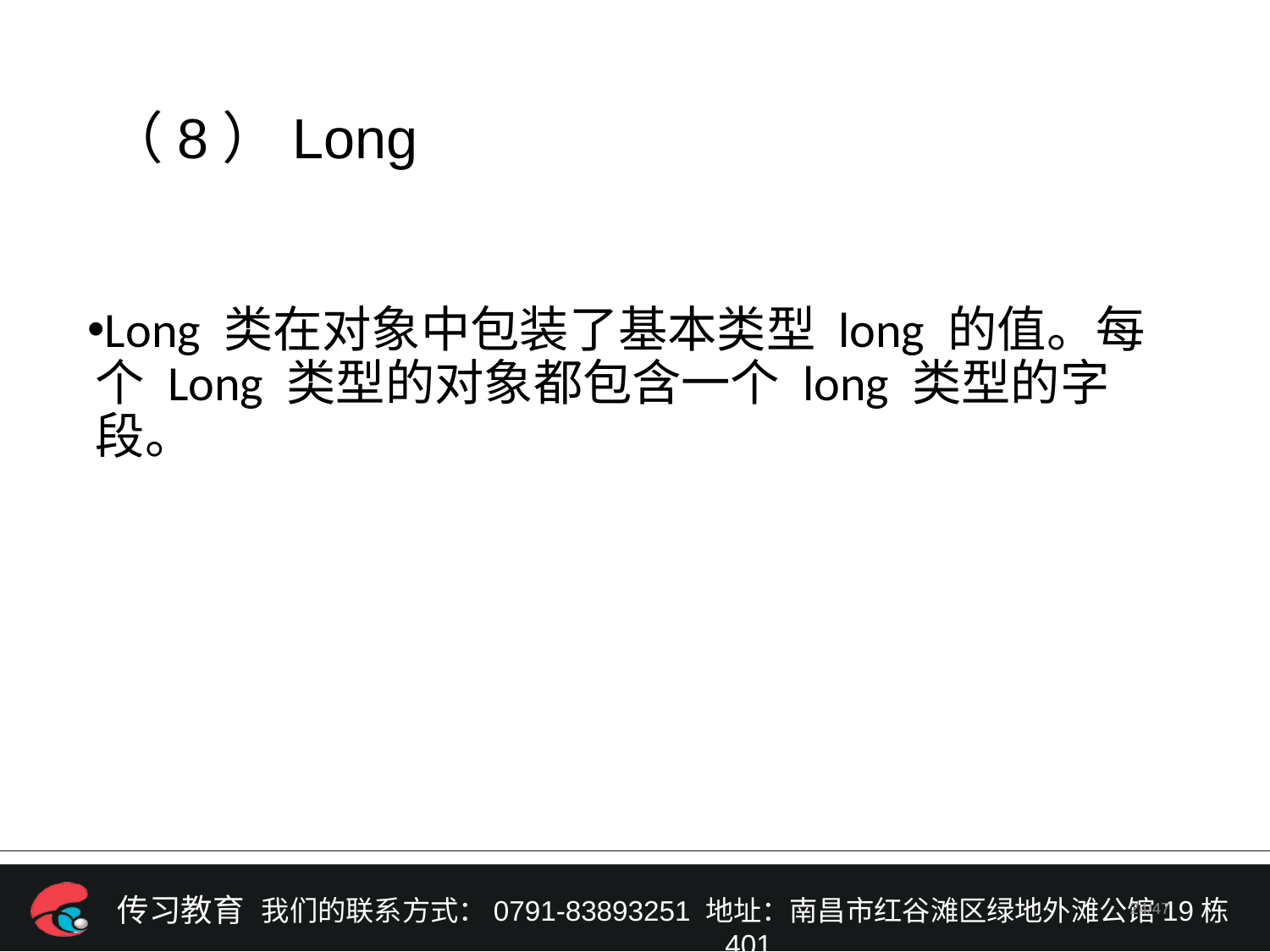

（8）Long

Long 类在对象中包装了基本类型 long 的值。每个 Long 类型的对象都包含一个 long 类型的字段。
24/47